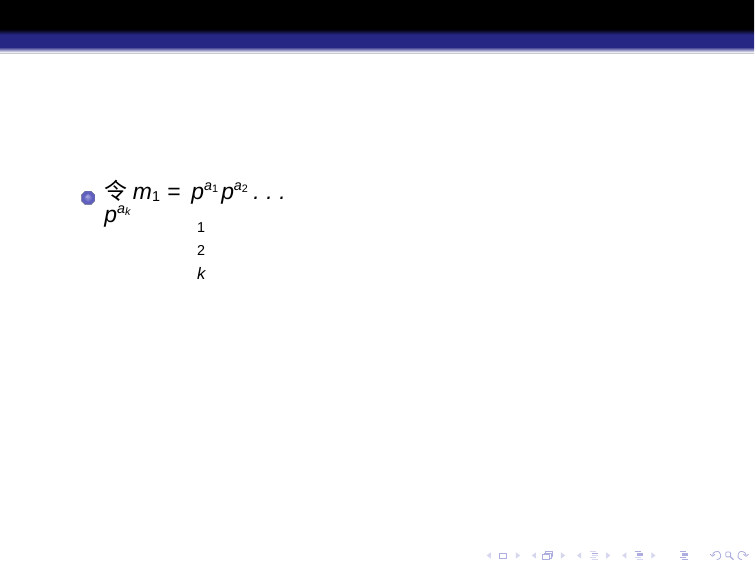

令m1  = pa1 pa2  . . . pak
1	2	k